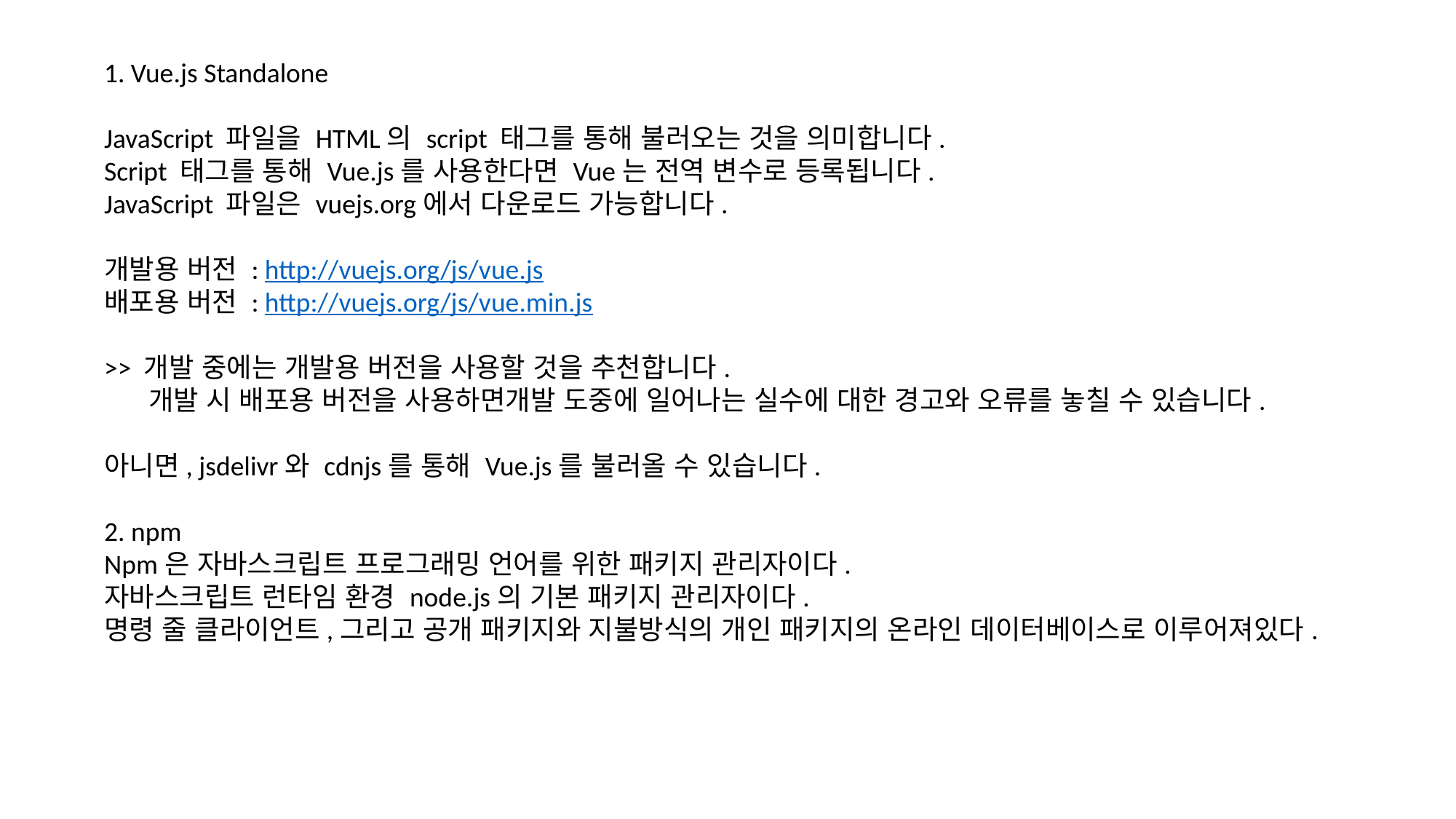

1. Vue.js Standalone

JavaScript 파일을 HTML의 script 태그를 통해 불러오는 것을 의미합니다.
Script 태그를 통해 Vue.js를 사용한다면 Vue는 전역 변수로 등록됩니다.
JavaScript 파일은 vuejs.org에서 다운로드 가능합니다.

개발용 버전 : http://vuejs.org/js/vue.js
배포용 버전 : http://vuejs.org/js/vue.min.js

>> 개발 중에는 개발용 버전을 사용할 것을 추천합니다.
     개발 시 배포용 버전을 사용하면개발 도중에 일어나는 실수에 대한 경고와 오류를 놓칠 수 있습니다.

아니면, jsdelivr와 cdnjs를 통해 Vue.js를 불러올 수 있습니다.

2. npm
Npm은 자바스크립트 프로그래밍 언어를 위한 패키지 관리자이다.
자바스크립트 런타임 환경 node.js의 기본 패키지 관리자이다.
명령 줄 클라이언트,그리고 공개 패키지와 지불방식의 개인 패키지의 온라인 데이터베이스로 이루어져있다.